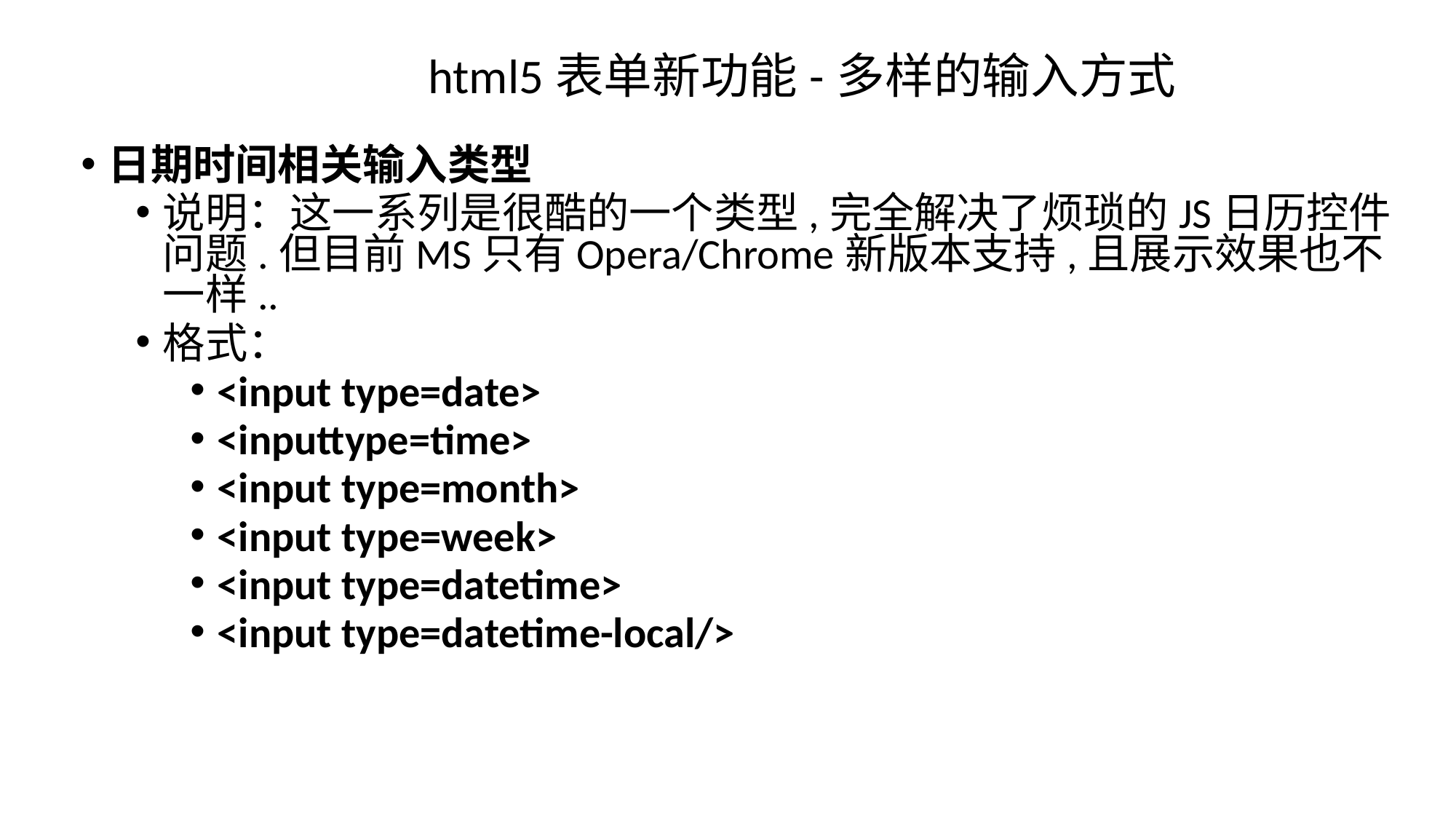

# html5表单新功能-多样的输入方式
日期时间相关输入类型
说明：这一系列是很酷的一个类型,完全解决了烦琐的JS日历控件问题.但目前MS只有Opera/Chrome新版本支持,且展示效果也不一样..
格式：
<input type=date>
<inputtype=time>
<input type=month>
<input type=week>
<input type=datetime>
<input type=datetime-local/>